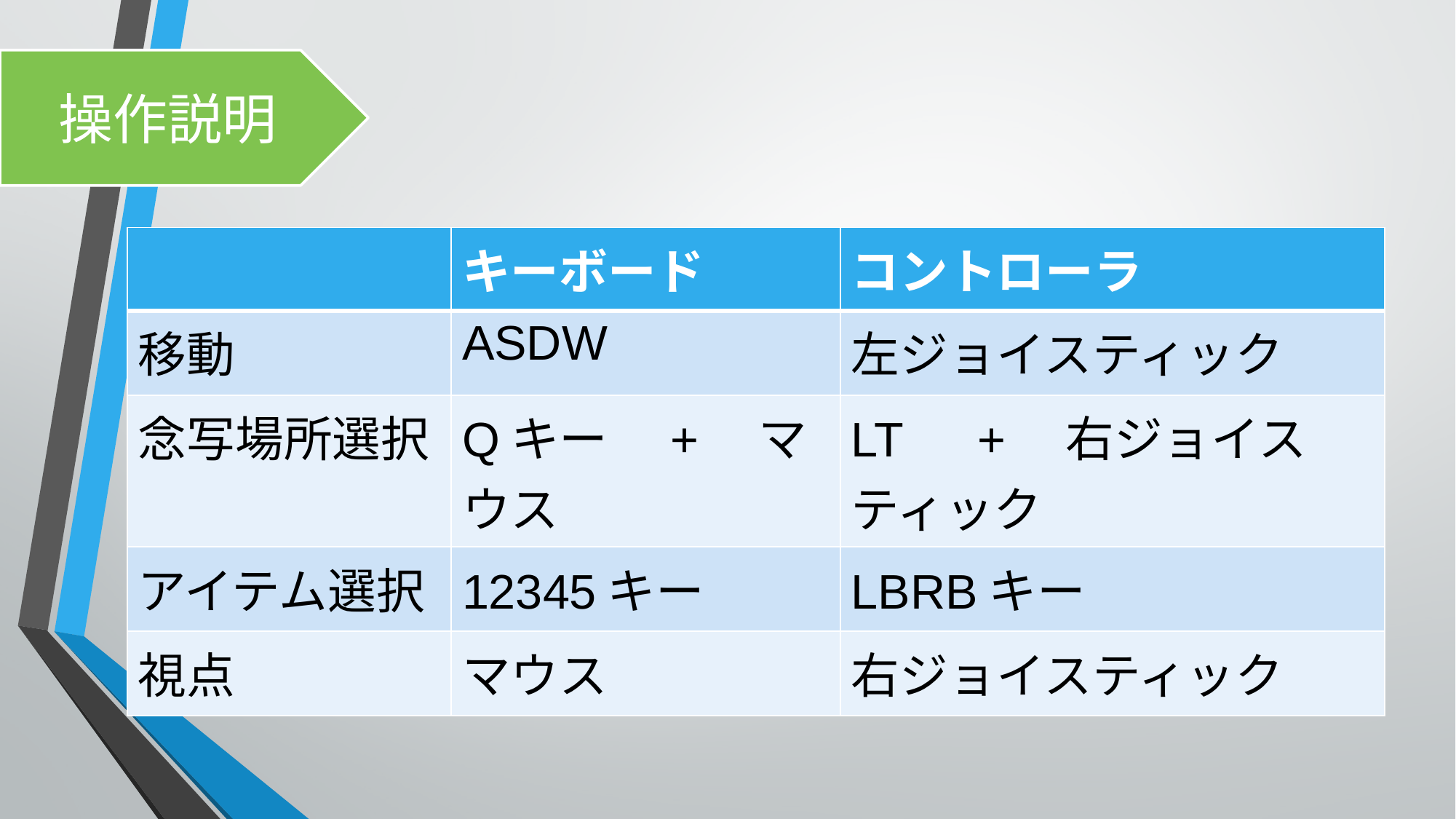

操作説明
|  | キーボード | コントローラ |
| --- | --- | --- |
| 移動 | ASDW | 左ジョイスティック |
| 念写場所選択 | Qキー　+　マウス | LT　+　右ジョイスティック |
| アイテム選択 | 12345キー | LBRBキー |
| 視点 | マウス | 右ジョイスティック |